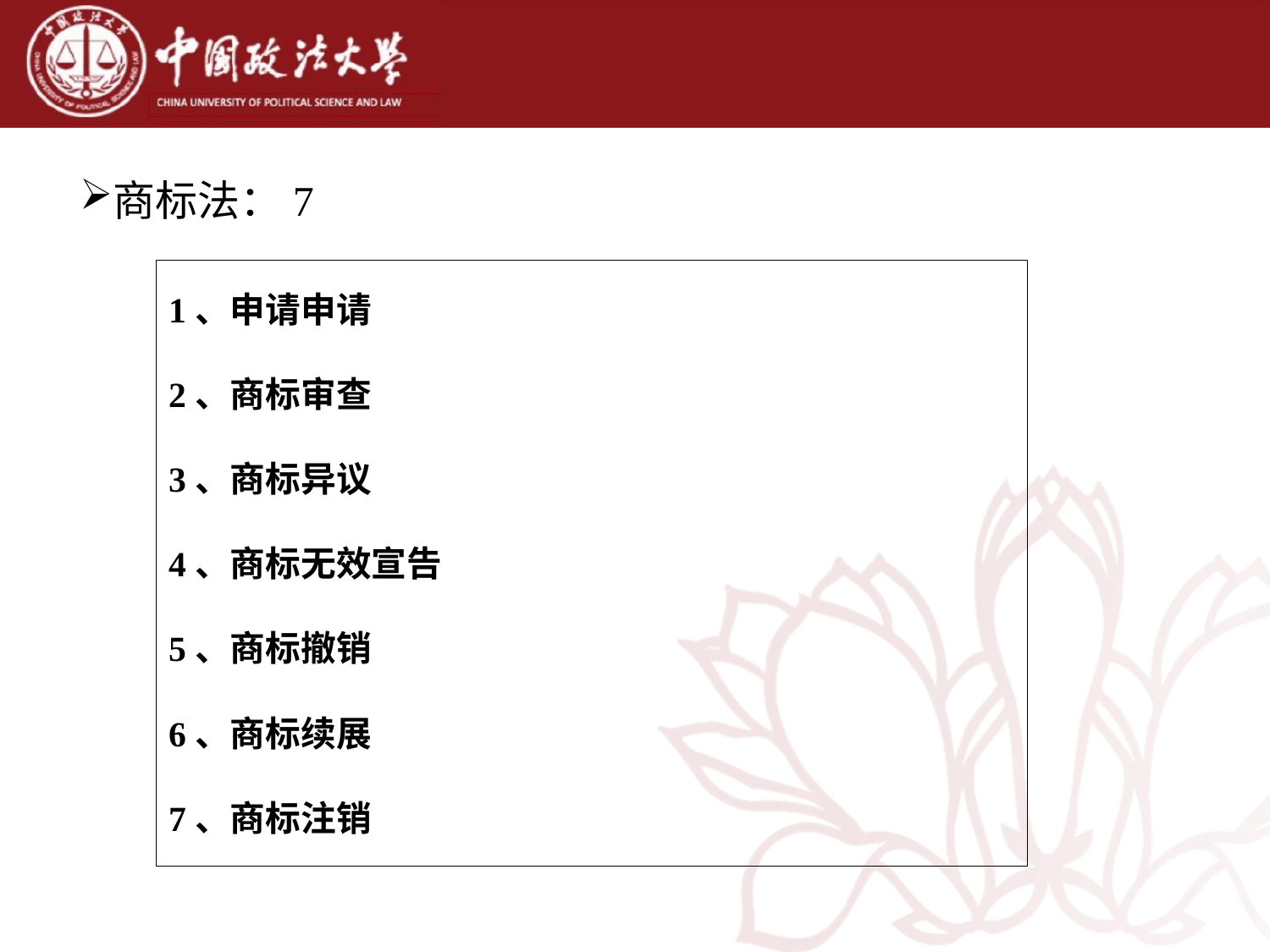

商标法：7
1、申请申请
2、商标审查
3、商标异议
4、商标无效宣告
5、商标撤销
6、商标续展
7、商标注销